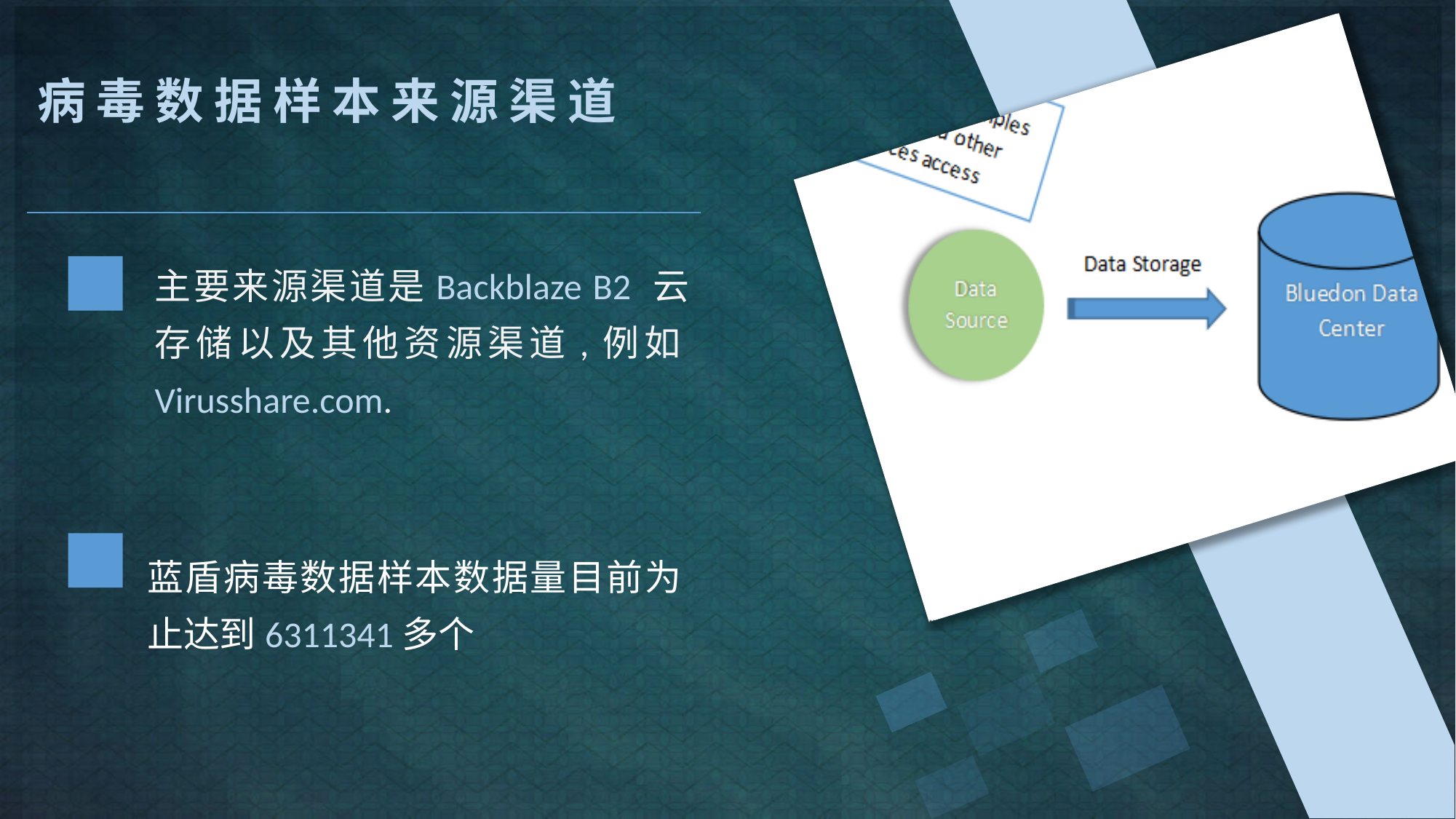

病毒数据样本来源渠道

主要来源渠道是Backblaze B2 云存储以及其他资源渠道,例如Virusshare.com.

蓝盾病毒数据样本数据量目前为止达到6311341多个